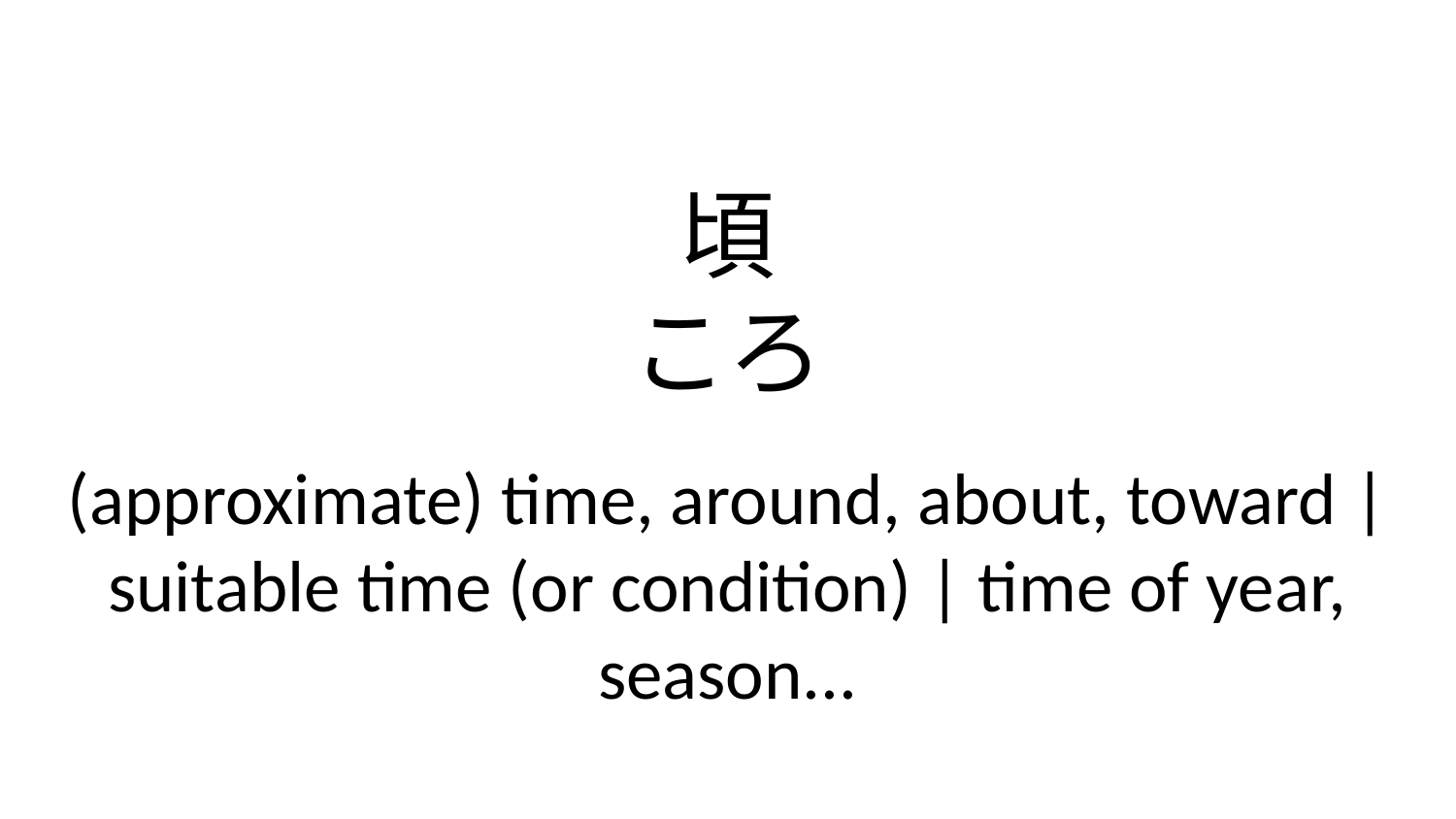

頃
ころ
(approximate) time, around, about, toward | suitable time (or condition) | time of year, season...
511-525